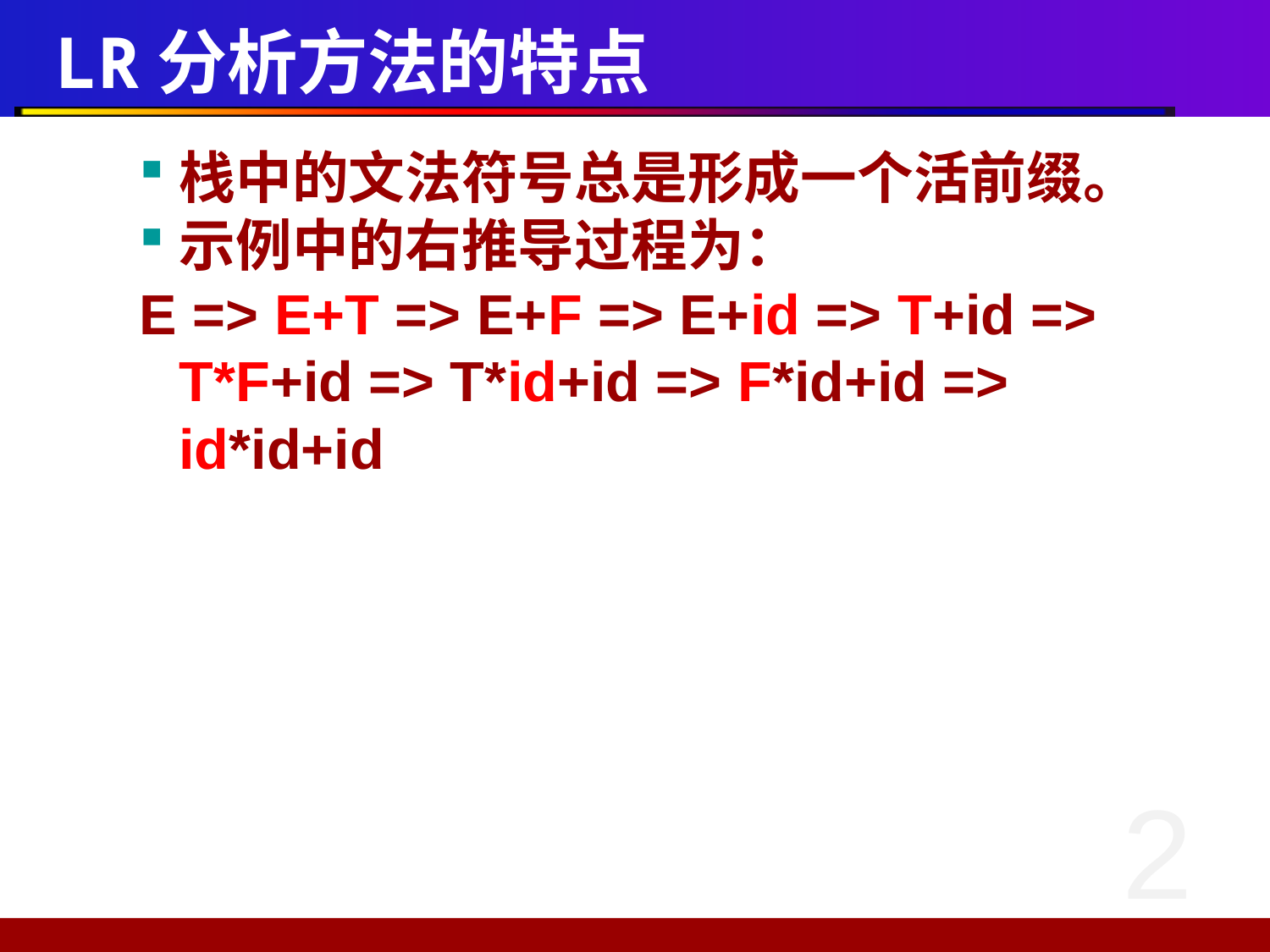

# LR分析方法的特点
栈中的文法符号总是形成一个活前缀。
示例中的右推导过程为：
E => E+T => E+F => E+id => T+id => T*F+id => T*id+id => F*id+id => id*id+id

2